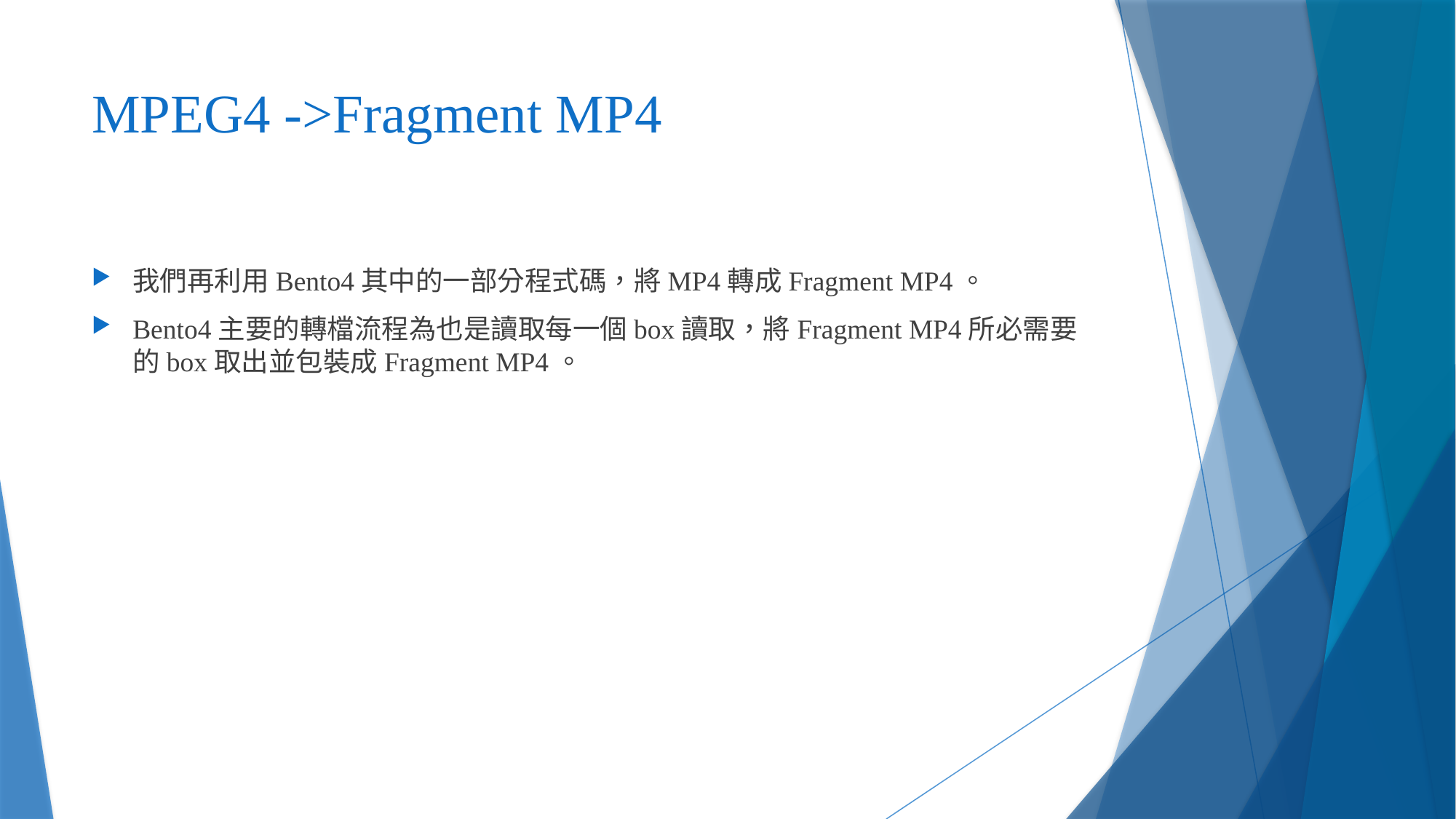

# MPEG4 ->Fragment MP4
我們再利用Bento4其中的一部分程式碼，將MP4轉成Fragment MP4。
Bento4主要的轉檔流程為也是讀取每一個box讀取，將Fragment MP4所必需要的box取出並包裝成Fragment MP4。